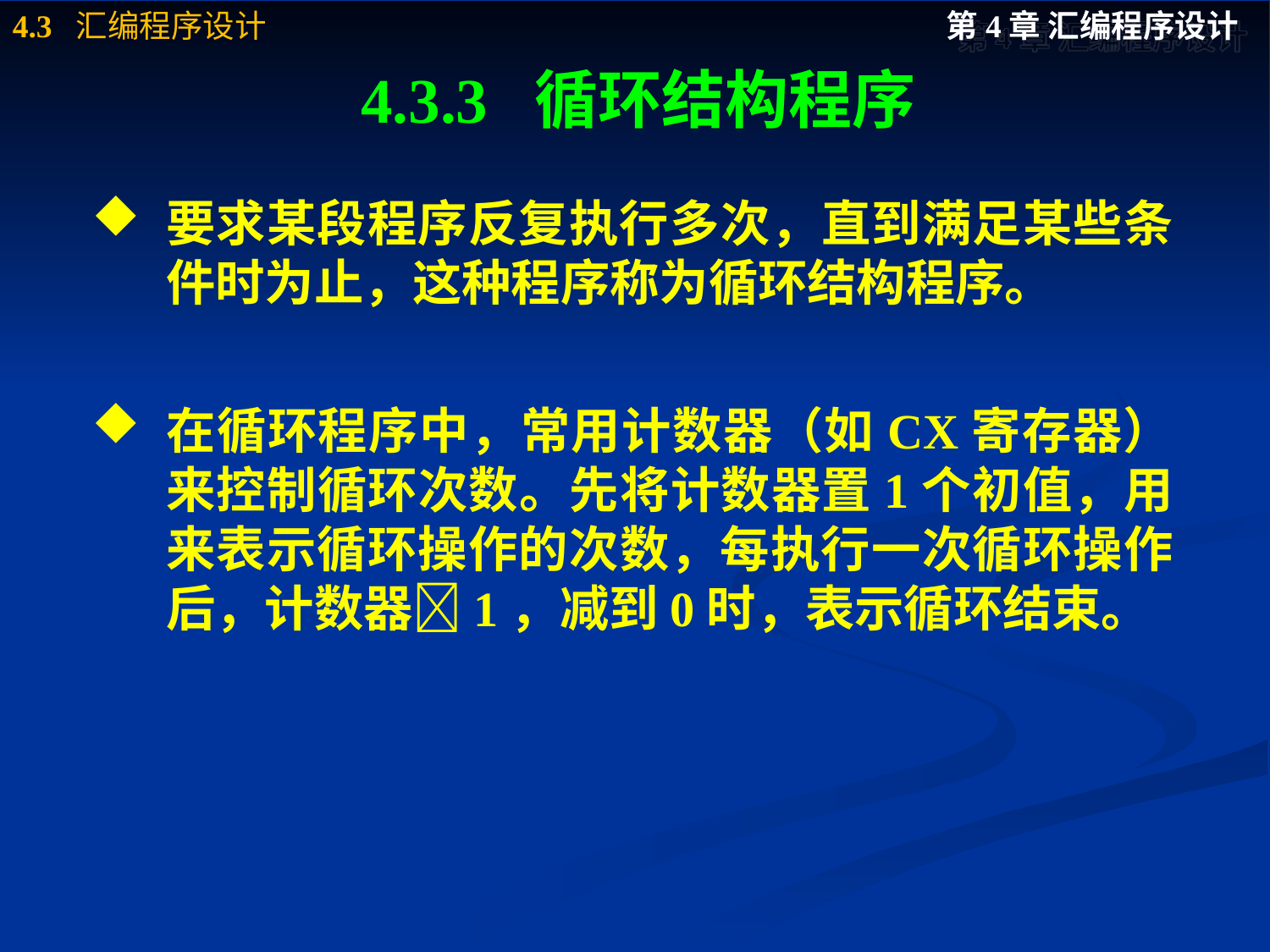

# 4.3.3  循环结构程序
要求某段程序反复执行多次，直到满足某些条件时为止，这种程序称为循环结构程序。

在循环程序中，常用计数器（如CX寄存器）来控制循环次数。先将计数器置1个初值，用来表示循环操作的次数，每执行一次循环操作后，计数器−1，减到0时，表示循环结束。